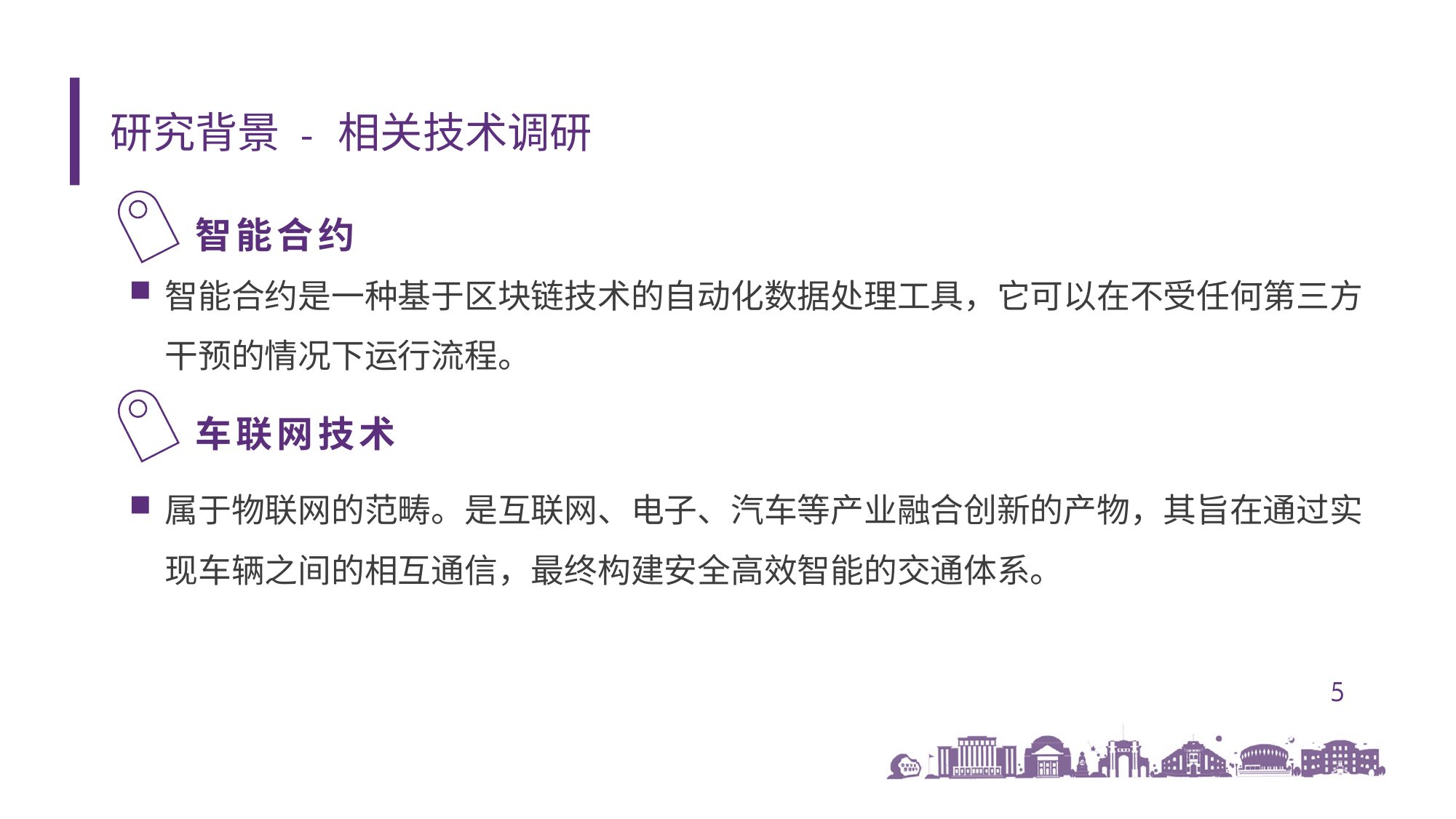

研究背景 - 相关技术调研
  智能合约

智能合约是一种基于区块链技术的自动化数据处理工具，它可以在不受任何第三方干预的情况下运行流程。
  车联网技术

属于物联网的范畴。是互联网、电子、汽车等产业融合创新的产物，其旨在通过实现车辆之间的相互通信，最终构建安全高效智能的交通体系。
5